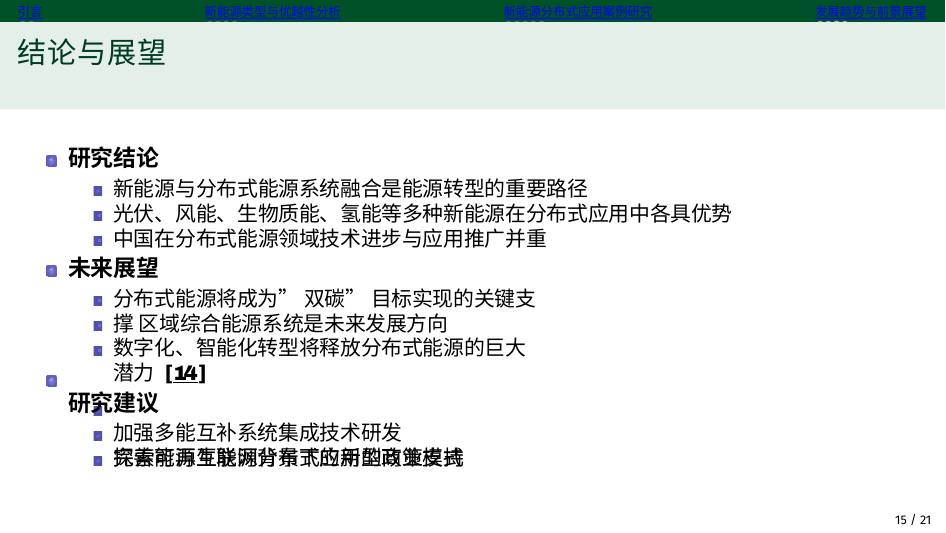

引言
新能源类型与优越性分析
新能源分布式应用案例研究
发展趋势与前景展望

结论与展望
研究结论
新能源与分布式能源系统融合是能源转型的重要路径
光伏、风能、生物质能、氢能等多种新能源在分布式应用中各具优势 中国在分布式能源领域技术进步与应用推广并重
未来展望
分布式能源将成为” 双碳” 目标实现的关键支撑 区域综合能源系统是未来发展方向
数字化、智能化转型将释放分布式能源的巨大潜力 [14]
研究建议
加强多能互补系统集成技术研发
完善可再生能源分布式应用的政策支持

探索能源互联网背景下的新型商业模式

15 / 21